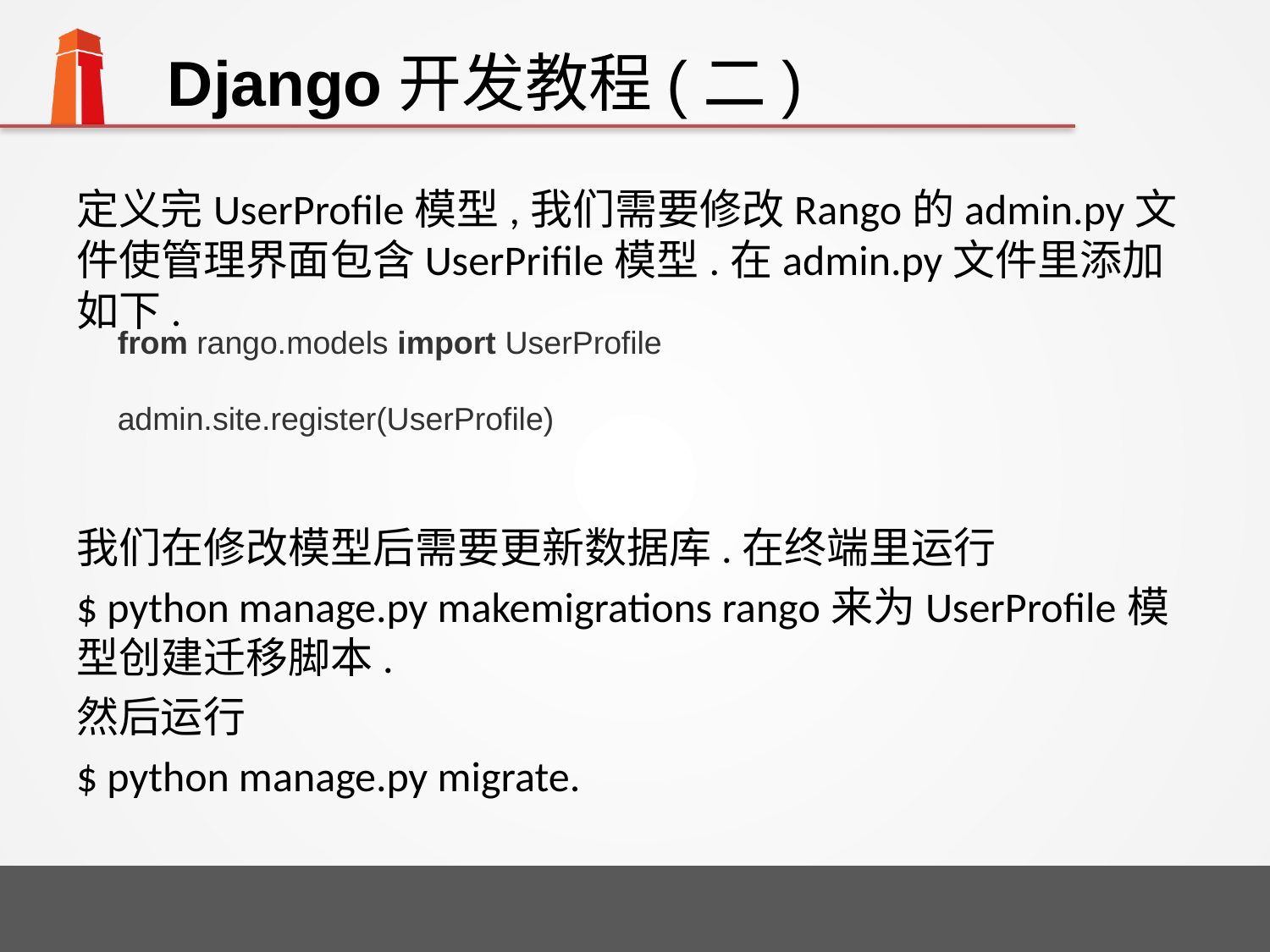

# Django开发教程(二)
定义完UserProfile模型,我们需要修改Rango的admin.py文件使管理界面包含UserPrifile模型.在admin.py文件里添加如下.

我们在修改模型后需要更新数据库.在终端里运行
$ python manage.py makemigrations rango来为UserProfile模型创建迁移脚本.
然后运行
$ python manage.py migrate.
from rango.models import UserProfile

admin.site.register(UserProfile)